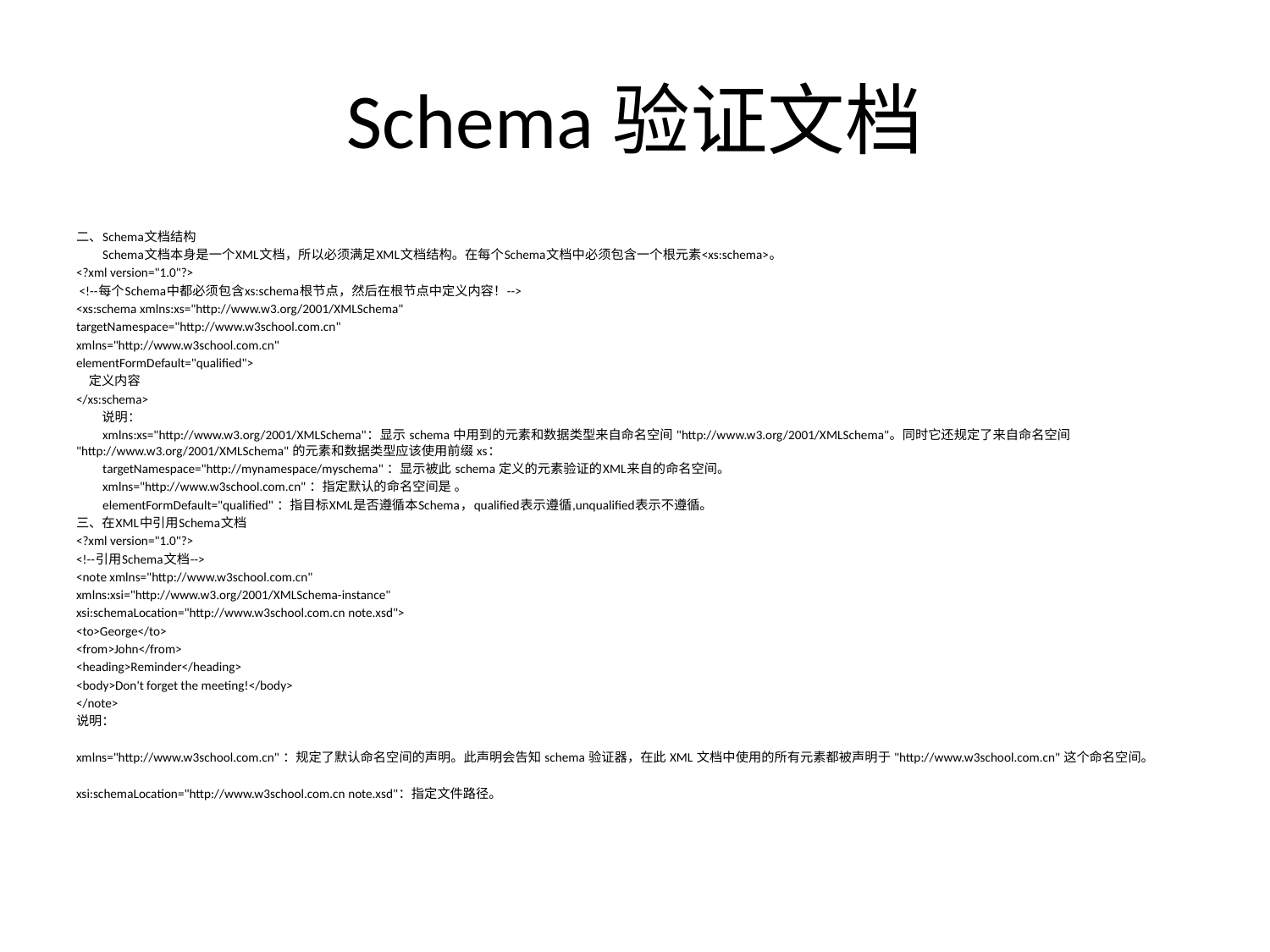

# Schema验证文档
二、Schema文档结构
　　Schema文档本身是一个XML文档，所以必须满足XML文档结构。在每个Schema文档中必须包含一个根元素<xs:schema>。
<?xml version="1.0"?>
 <!--每个Schema中都必须包含xs:schema根节点，然后在根节点中定义内容！-->
<xs:schema xmlns:xs="http://www.w3.org/2001/XMLSchema"
targetNamespace="http://www.w3school.com.cn"
xmlns="http://www.w3school.com.cn"
elementFormDefault="qualified">
    定义内容
</xs:schema>
　　说明：
　　xmlns:xs="http://www.w3.org/2001/XMLSchema"：显示 schema 中用到的元素和数据类型来自命名空间 "http://www.w3.org/2001/XMLSchema"。同时它还规定了来自命名空间 "http://www.w3.org/2001/XMLSchema" 的元素和数据类型应该使用前缀 xs：
　　targetNamespace="http://mynamespace/myschema" ：显示被此 schema 定义的元素验证的XML来自的命名空间。
　　xmlns="http://www.w3school.com.cn" ：指定默认的命名空间是 。
　　elementFormDefault="qualified" ：指目标XML是否遵循本Schema，qualified表示遵循,unqualified表示不遵循。
三、在XML中引用Schema文档
<?xml version="1.0"?>
<!--引用Schema文档-->
<note xmlns="http://www.w3school.com.cn"
xmlns:xsi="http://www.w3.org/2001/XMLSchema-instance"
xsi:schemaLocation="http://www.w3school.com.cn note.xsd">
<to>George</to>
<from>John</from>
<heading>Reminder</heading>
<body>Don't forget the meeting!</body>
</note>
说明：

xmlns="http://www.w3school.com.cn" ：规定了默认命名空间的声明。此声明会告知 schema 验证器，在此 XML 文档中使用的所有元素都被声明于 "http://www.w3school.com.cn" 这个命名空间。

xsi:schemaLocation="http://www.w3school.com.cn note.xsd"：指定文件路径。